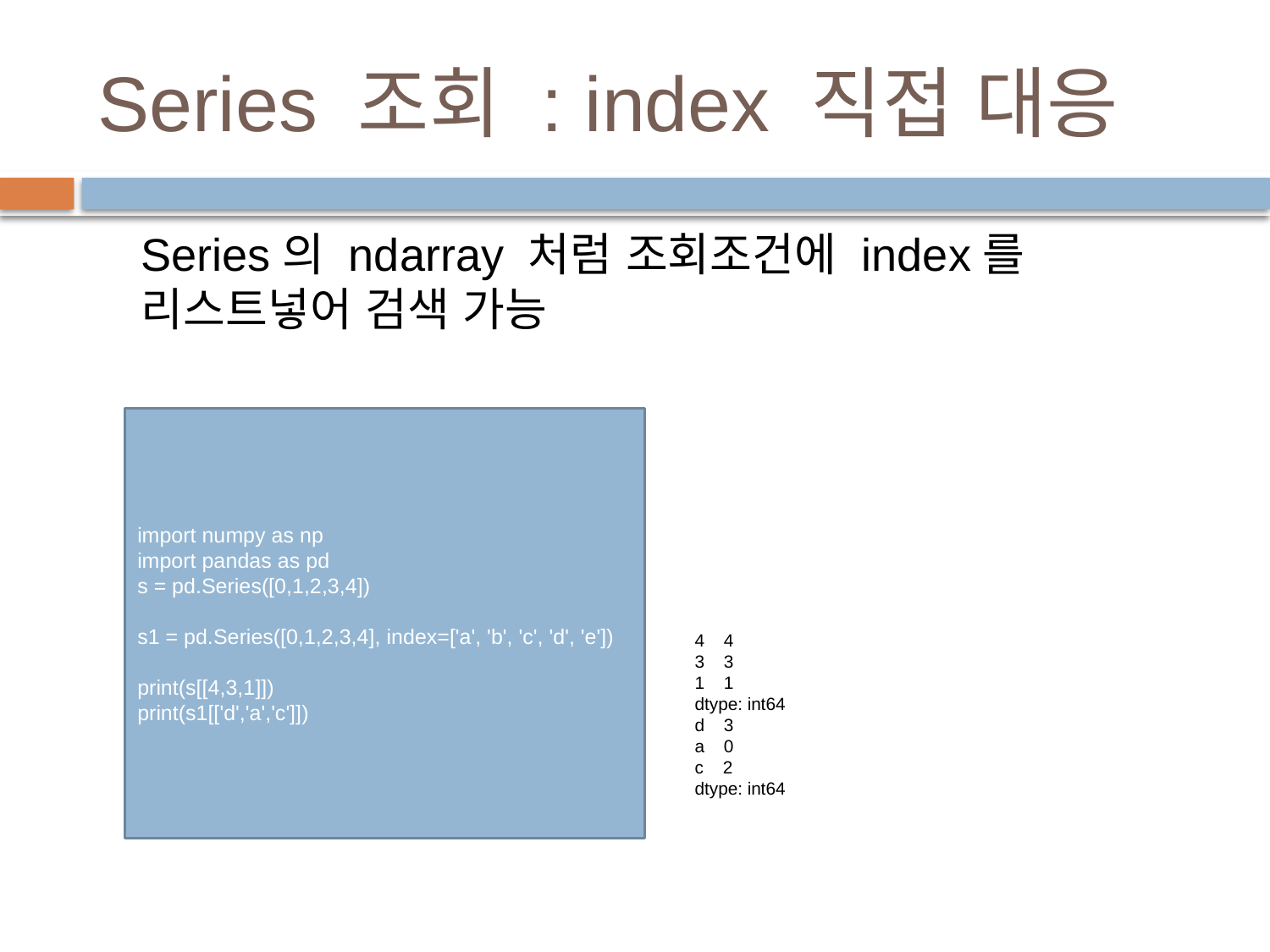

# Series 조회 : index 직접 대응
Series의 ndarray 처럼 조회조건에 index를 리스트넣어 검색 가능
import numpy as np
import pandas as pd
s = pd.Series([0,1,2,3,4])

s1 = pd.Series([0,1,2,3,4], index=['a', 'b', 'c', 'd', 'e'])

print(s[[4,3,1]])
print(s1[['d','a','c']])
4    4
3    3
1    1
dtype: int64
d    3
a    0
c    2
dtype: int64